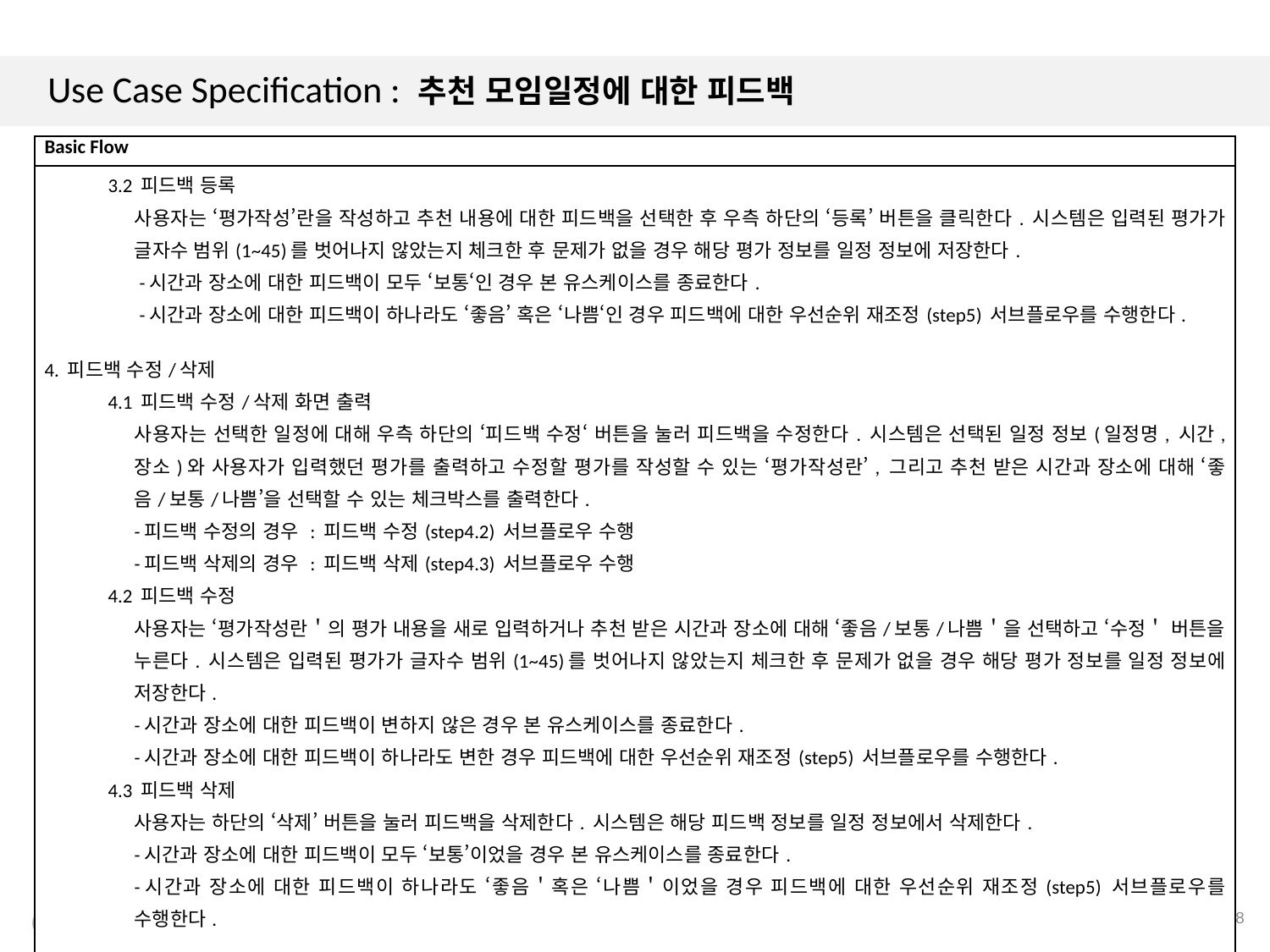

# Use Case Specification : 추천 모임일정에 대한 피드백
| Basic Flow |
| --- |
| 3.2 피드백 등록 사용자는 ‘평가작성’란을 작성하고 추천 내용에 대한 피드백을 선택한 후 우측 하단의 ‘등록’ 버튼을 클릭한다. 시스템은 입력된 평가가 글자수 범위(1~45)를 벗어나지 않았는지 체크한 후 문제가 없을 경우 해당 평가 정보를 일정 정보에 저장한다. -시간과 장소에 대한 피드백이 모두 ‘보통‘인 경우 본 유스케이스를 종료한다. -시간과 장소에 대한 피드백이 하나라도 ‘좋음’ 혹은 ‘나쁨‘인 경우 피드백에 대한 우선순위 재조정(step5) 서브플로우를 수행한다. 4. 피드백 수정/삭제 4.1 피드백 수정/삭제 화면 출력 사용자는 선택한 일정에 대해 우측 하단의 ‘피드백 수정‘ 버튼을 눌러 피드백을 수정한다. 시스템은 선택된 일정 정보(일정명, 시간, 장소)와 사용자가 입력했던 평가를 출력하고 수정할 평가를 작성할 수 있는 ‘평가작성란’, 그리고 추천 받은 시간과 장소에 대해 ‘좋음/보통/나쁨’을 선택할 수 있는 체크박스를 출력한다. -피드백 수정의 경우 : 피드백 수정(step4.2) 서브플로우 수행 -피드백 삭제의 경우 : 피드백 삭제(step4.3) 서브플로우 수행 4.2 피드백 수정 사용자는 ‘평가작성란＇의 평가 내용을 새로 입력하거나 추천 받은 시간과 장소에 대해 ‘좋음/보통/나쁨＇을 선택하고 ‘수정＇ 버튼을 누른다. 시스템은 입력된 평가가 글자수 범위(1~45)를 벗어나지 않았는지 체크한 후 문제가 없을 경우 해당 평가 정보를 일정 정보에 저장한다. -시간과 장소에 대한 피드백이 변하지 않은 경우 본 유스케이스를 종료한다. -시간과 장소에 대한 피드백이 하나라도 변한 경우 피드백에 대한 우선순위 재조정(step5) 서브플로우를 수행한다. 4.3 피드백 삭제 사용자는 하단의 ‘삭제’ 버튼을 눌러 피드백을 삭제한다. 시스템은 해당 피드백 정보를 일정 정보에서 삭제한다. -시간과 장소에 대한 피드백이 모두 ‘보통’이었을 경우 본 유스케이스를 종료한다. -시간과 장소에 대한 피드백이 하나라도 ‘좋음＇혹은 ‘나쁨＇이었을 경우 피드백에 대한 우선순위 재조정(step5) 서브플로우를 수행한다. |
28